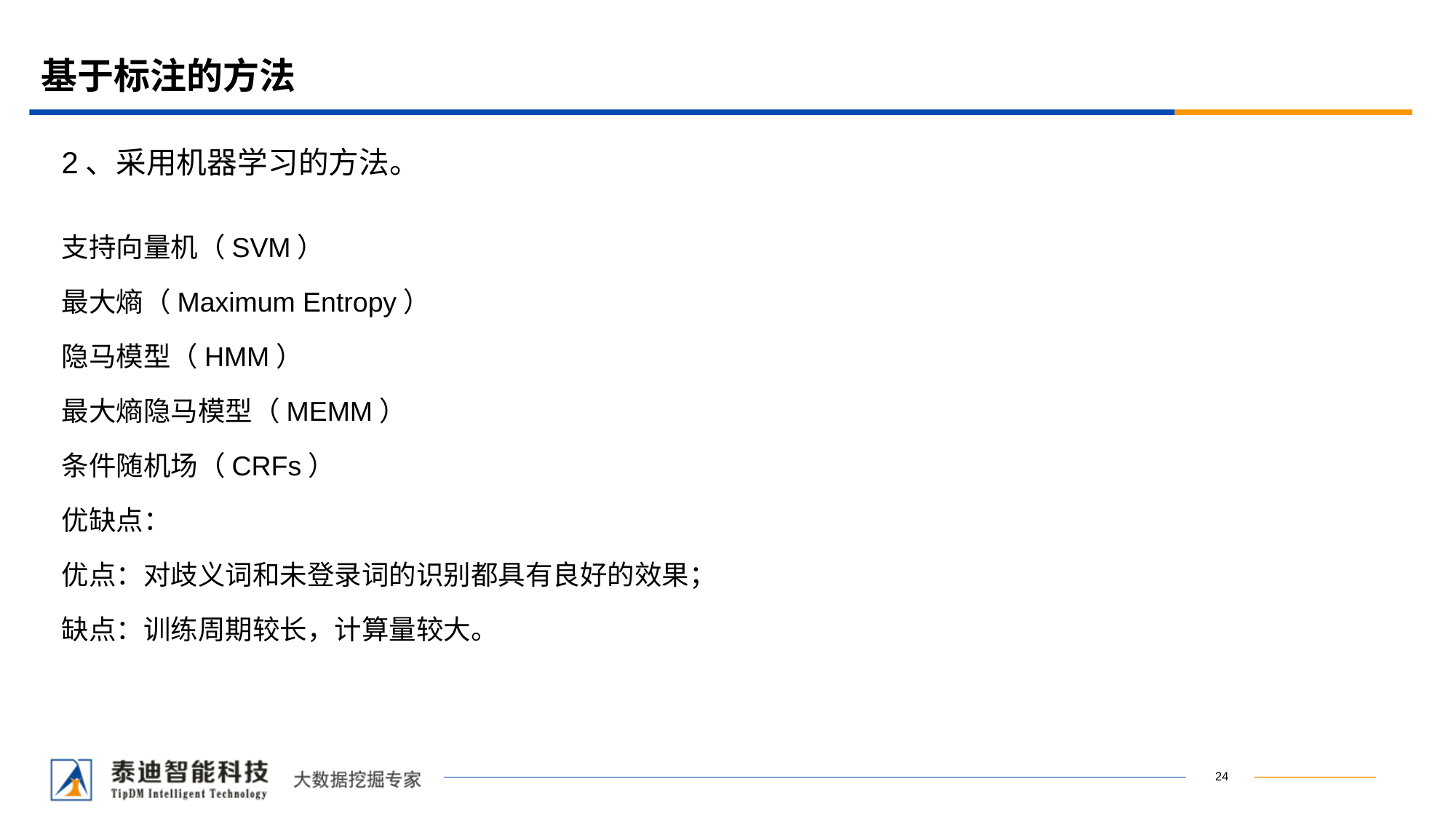

# 基于标注的方法
2、采用机器学习的方法。
支持向量机（SVM）
最大熵（Maximum Entropy）
隐马模型（HMM）
最大熵隐马模型（MEMM）
条件随机场（CRFs）
优缺点：
优点：对歧义词和未登录词的识别都具有良好的效果；
缺点：训练周期较长，计算量较大。